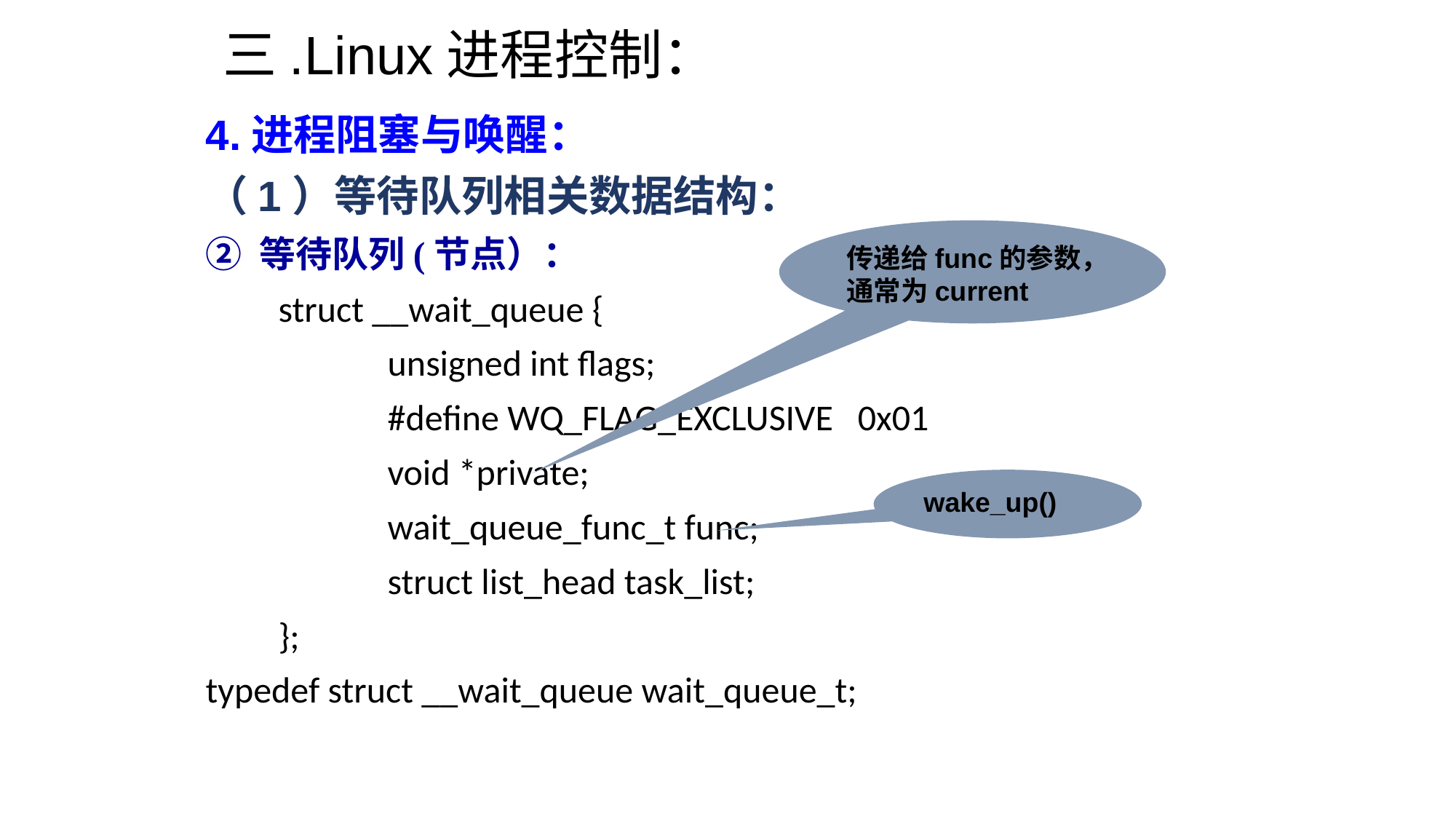

# 三.Linux进程控制：
4.进程阻塞与唤醒：
（1）等待队列相关数据结构：
② 等待队列(节点）：
	struct __wait_queue {
		unsigned int flags;
		#define WQ_FLAG_EXCLUSIVE   0x01
		void *private;
		wait_queue_func_t func;
 		struct list_head task_list;
	};
typedef struct __wait_queue wait_queue_t;
传递给func的参数，
通常为current
wake_up()